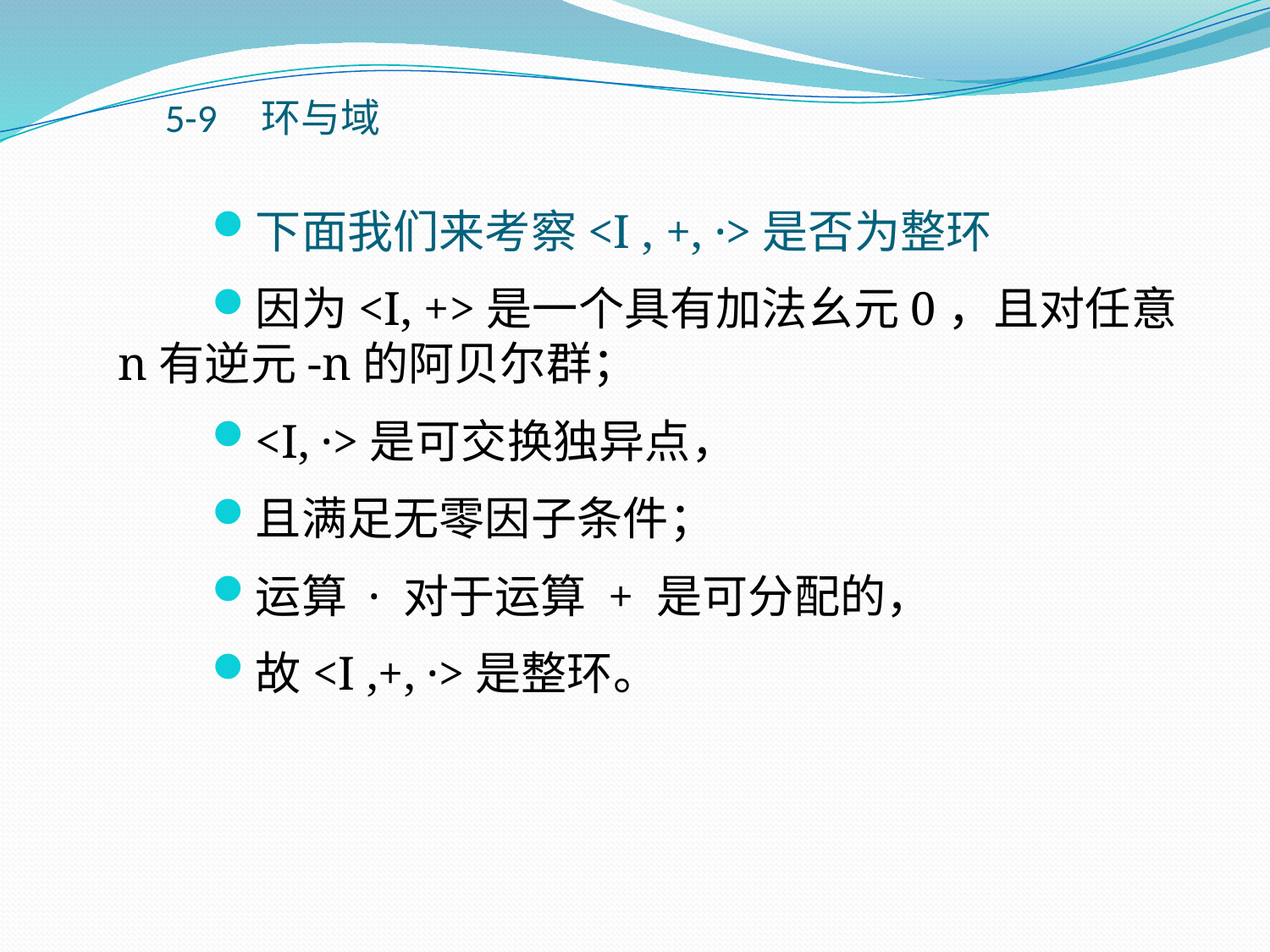

# 5-9　环与域
下面我们来考察<I , +, ·>是否为整环
因为<I, +>是一个具有加法幺元0，且对任意n有逆元-n的阿贝尔群；
<I, ·>是可交换独异点，
且满足无零因子条件；
运算 · 对于运算 + 是可分配的，
故<I ,+, ·>是整环。